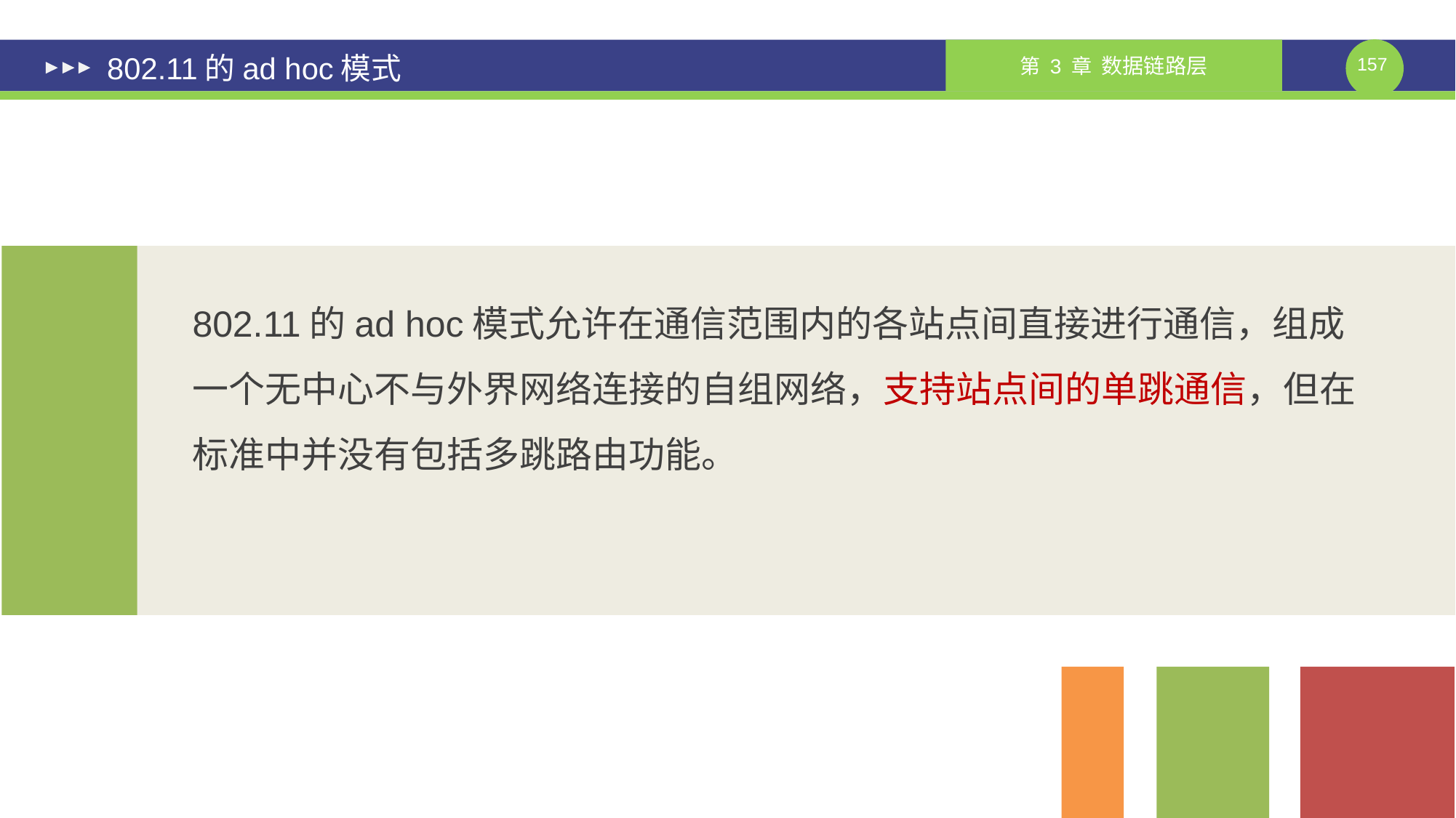

# 802.11的ad hoc模式

802.11的ad hoc模式允许在通信范围内的各站点间直接进行通信，组成一个无中心不与外界网络连接的自组网络，支持站点间的单跳通信，但在标准中并没有包括多跳路由功能。

课件制作人：谢钧 谢希仁